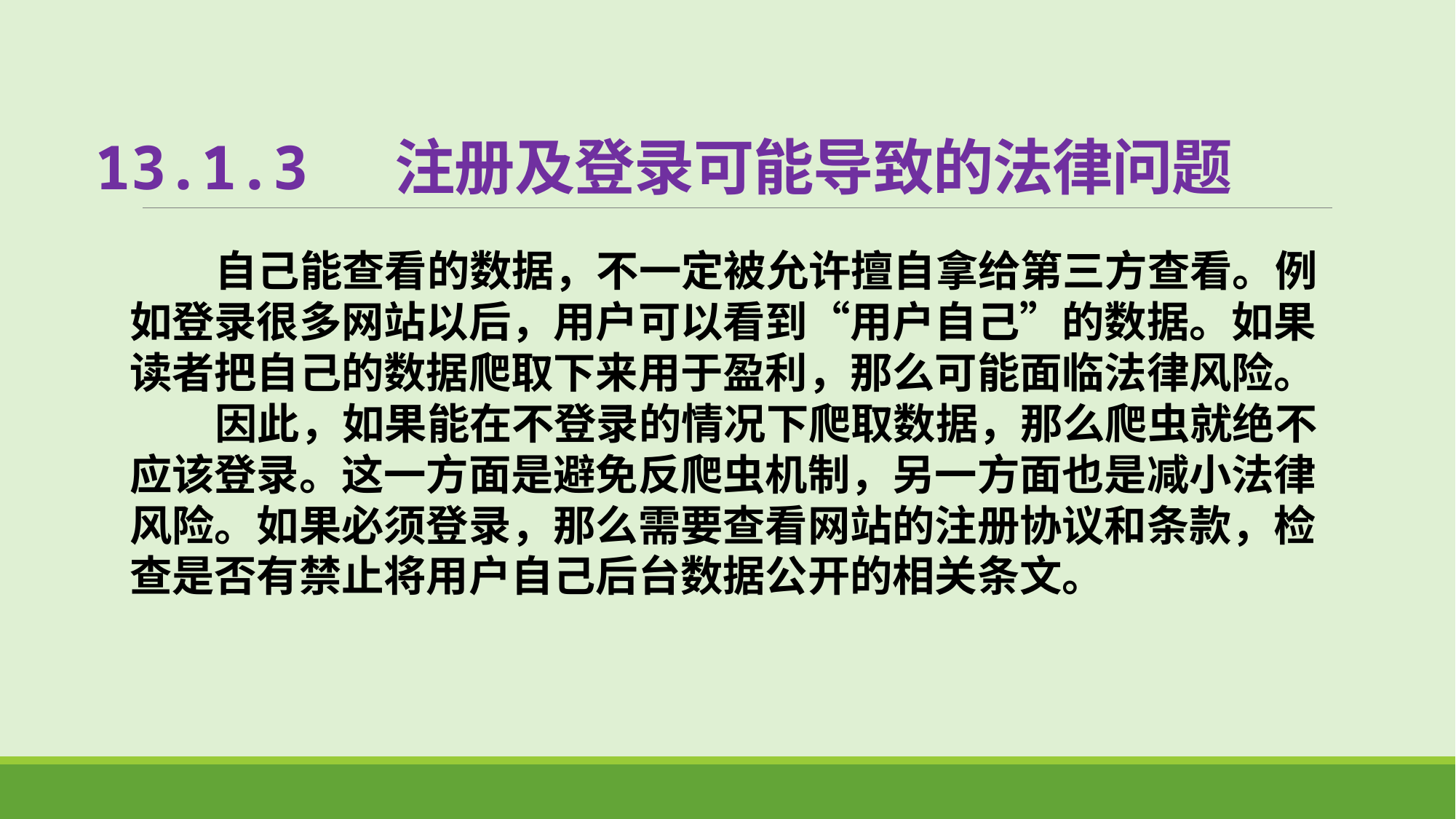

# 13.1.3  注册及登录可能导致的法律问题
     自己能查看的数据，不一定被允许擅自拿给第三方查看。例如登录很多网站以后，用户可以看到“用户自己”的数据。如果读者把自己的数据爬取下来用于盈利，那么可能面临法律风险。
     因此，如果能在不登录的情况下爬取数据，那么爬虫就绝不应该登录。这一方面是避免反爬虫机制，另一方面也是减小法律风险。如果必须登录，那么需要查看网站的注册协议和条款，检查是否有禁止将用户自己后台数据公开的相关条文。